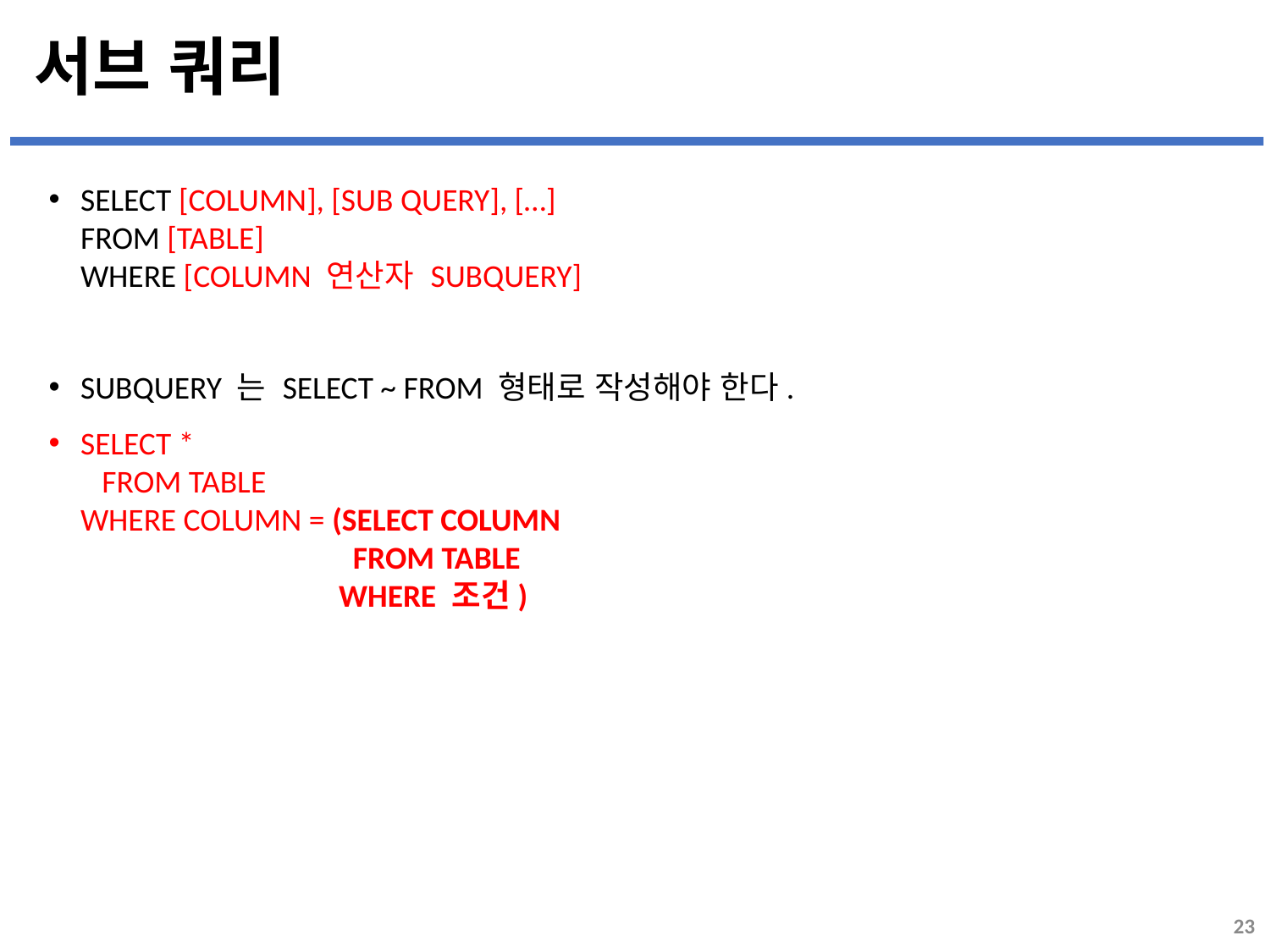

# 서브 쿼리
SELECT [COLUMN], [SUB QUERY], […]
FROM [TABLE]
WHERE [COLUMN 연산자 SUBQUERY]

SUBQUERY 는 SELECT ~ FROM 형태로 작성해야 한다.
SELECT *
   FROM TABLE
WHERE COLUMN = (SELECT COLUMN
                                      FROM TABLE
                                    WHERE 조건)
23